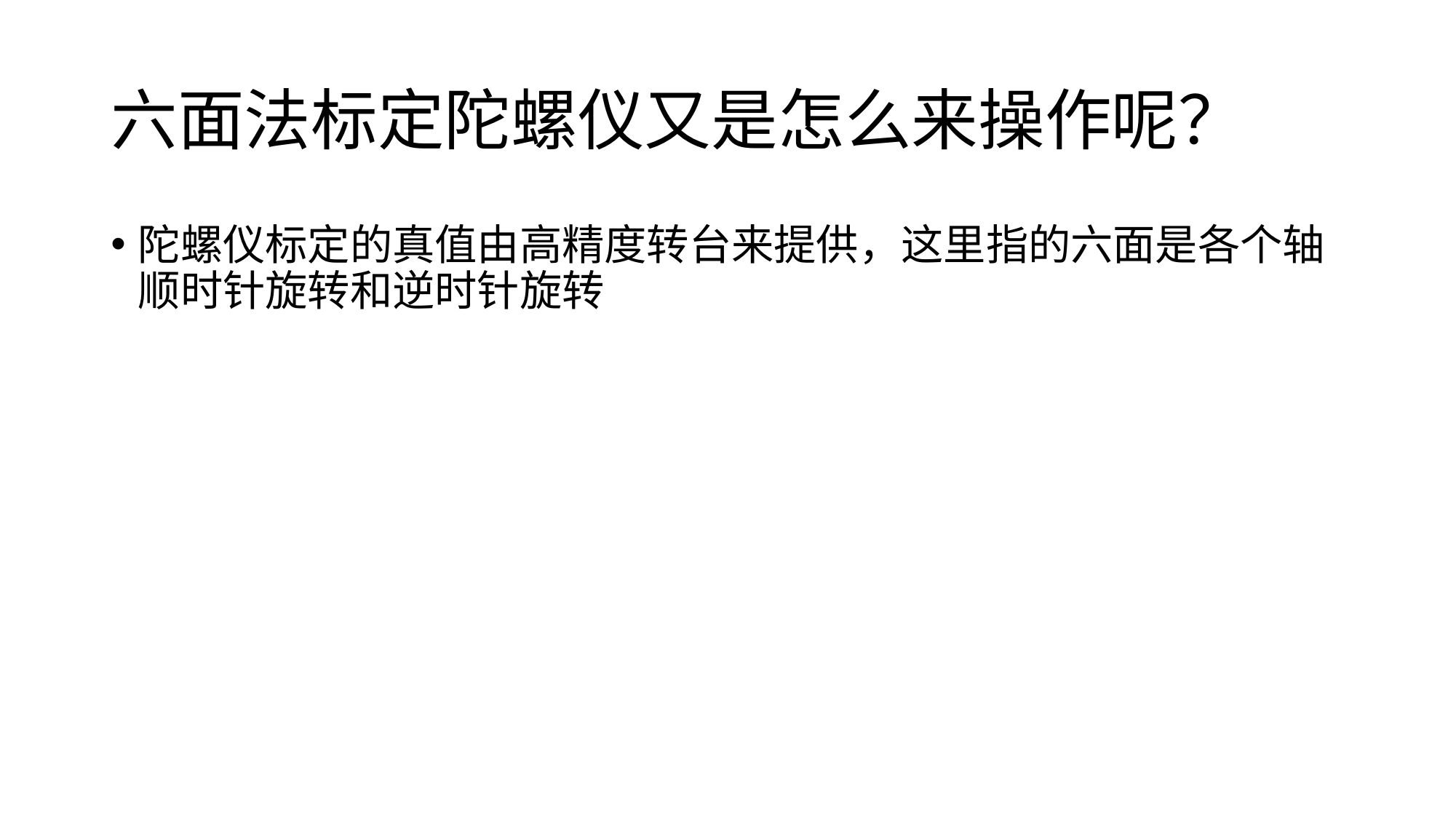

# 六面法标定陀螺仪又是怎么来操作呢？
陀螺仪标定的真值由高精度转台来提供，这里指的六面是各个轴顺时针旋转和逆时针旋转